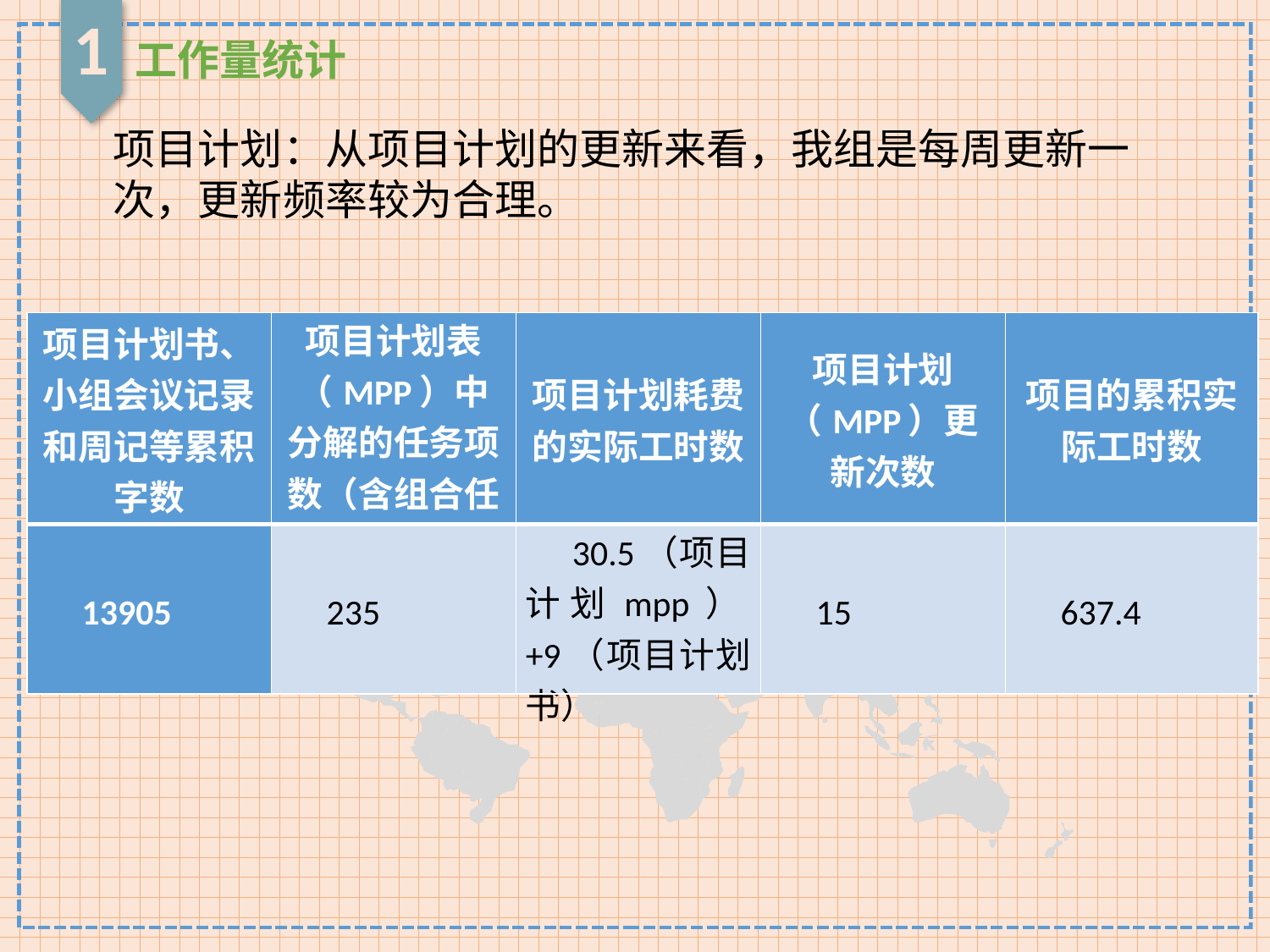

1
工作量统计
项目计划：从项目计划的更新来看，我组是每周更新一次，更新频率较为合理。

| 项目计划书、小组会议记录和周记等累积字数 | 项目计划表（MPP）中分解的任务项数（含组合任务） | 项目计划耗费的实际工时数 | 项目计划（MPP）更新次数 | 项目的累积实际工时数 |
| --- | --- | --- | --- | --- |
| 13905 | 235 | 30.5（项目计划mpp）+9（项目计划书） | 15 | 637.4 |